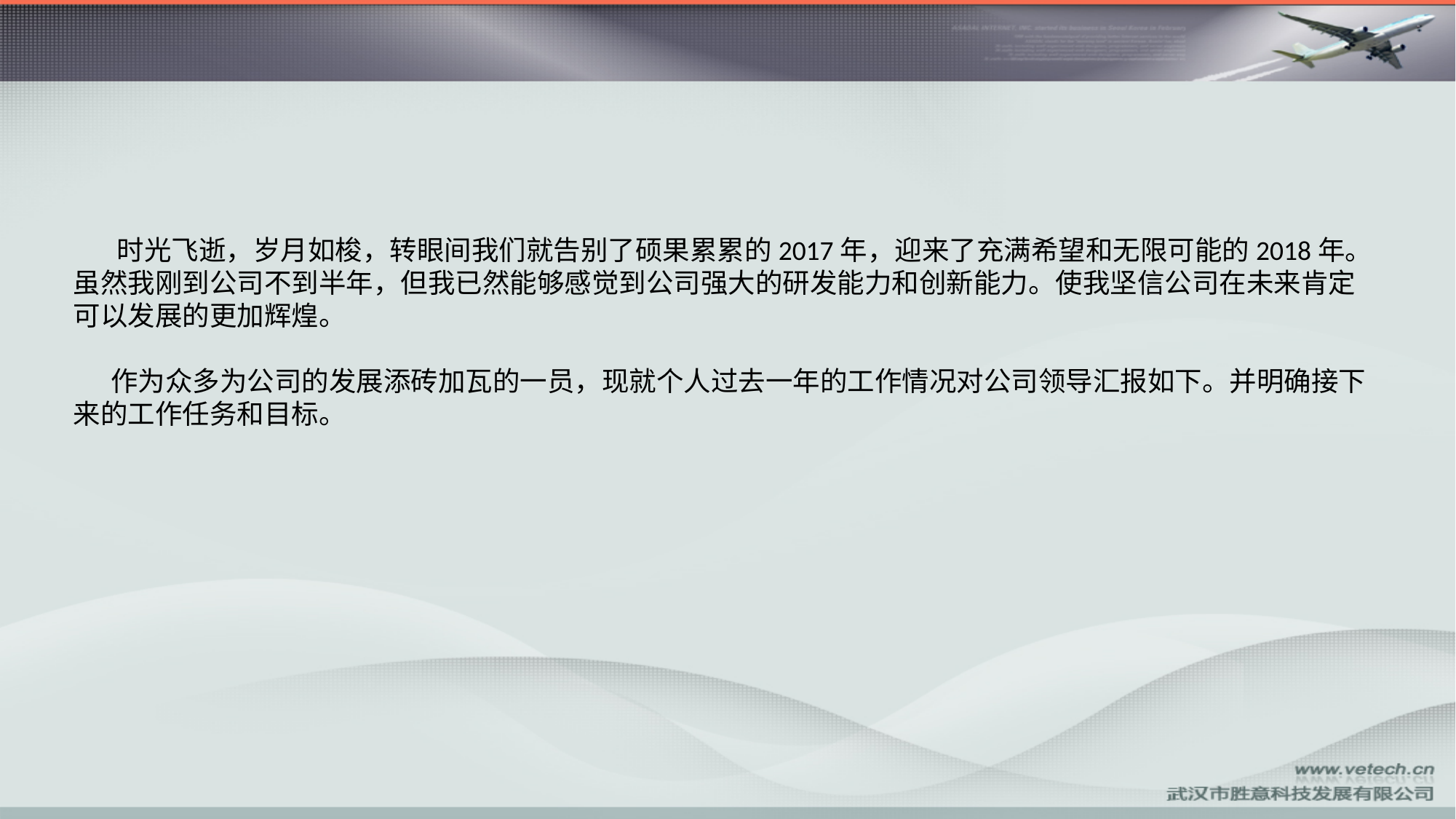

时光飞逝，岁月如梭，转眼间我们就告别了硕果累累的2017年，迎来了充满希望和无限可能的2018年。虽然我刚到公司不到半年，但我已然能够感觉到公司强大的研发能力和创新能力。使我坚信公司在未来肯定可以发展的更加辉煌。

     作为众多为公司的发展添砖加瓦的一员，现就个人过去一年的工作情况对公司领导汇报如下。并明确接下来的工作任务和目标。